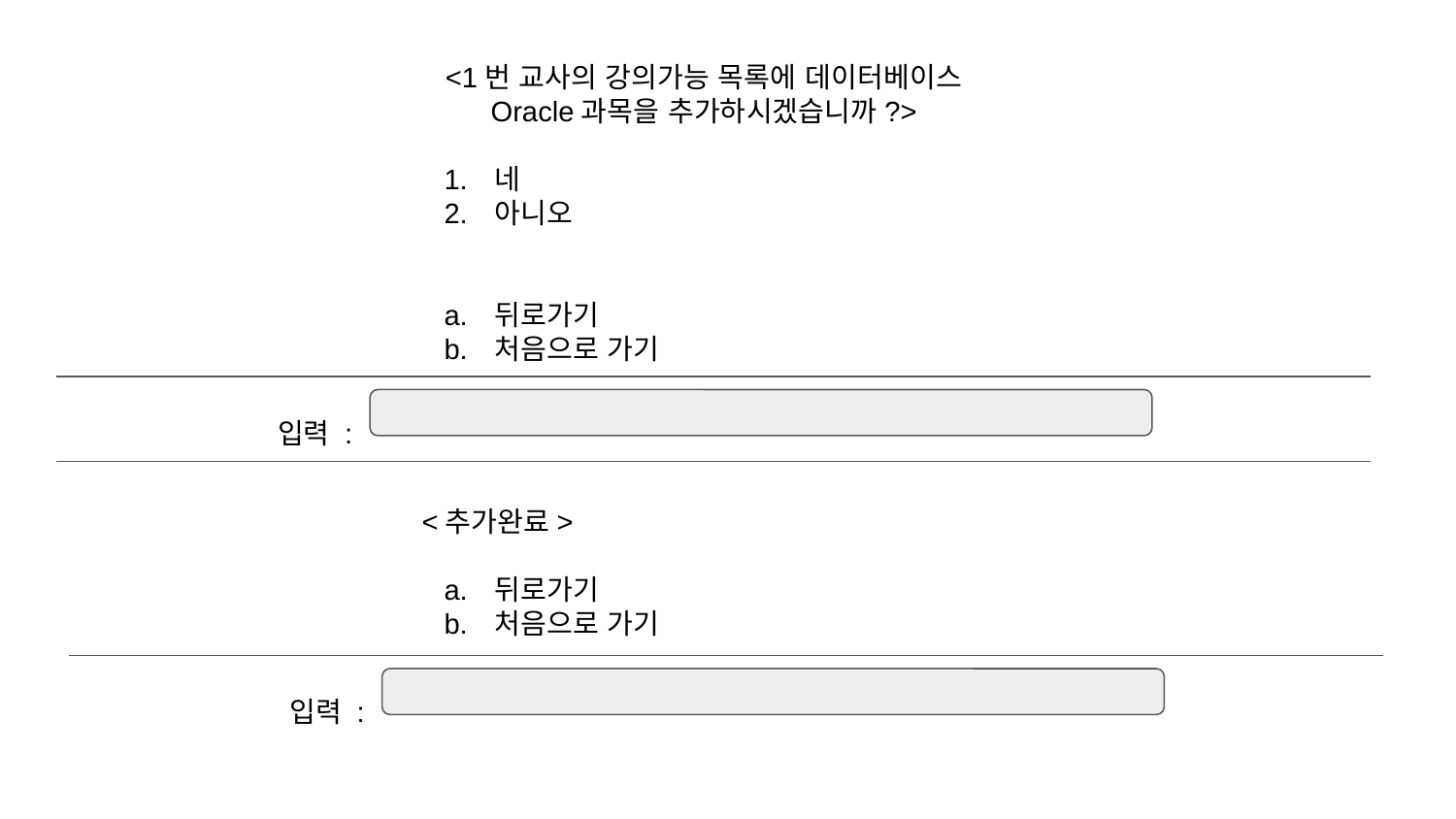

<1번 교사의 강의가능 목록에 데이터베이스 Oracle과목을 추가하시겠습니까?>

네
아니오

뒤로가기
처음으로 가기

입력 :

<추가완료>

뒤로가기
처음으로 가기
입력 :